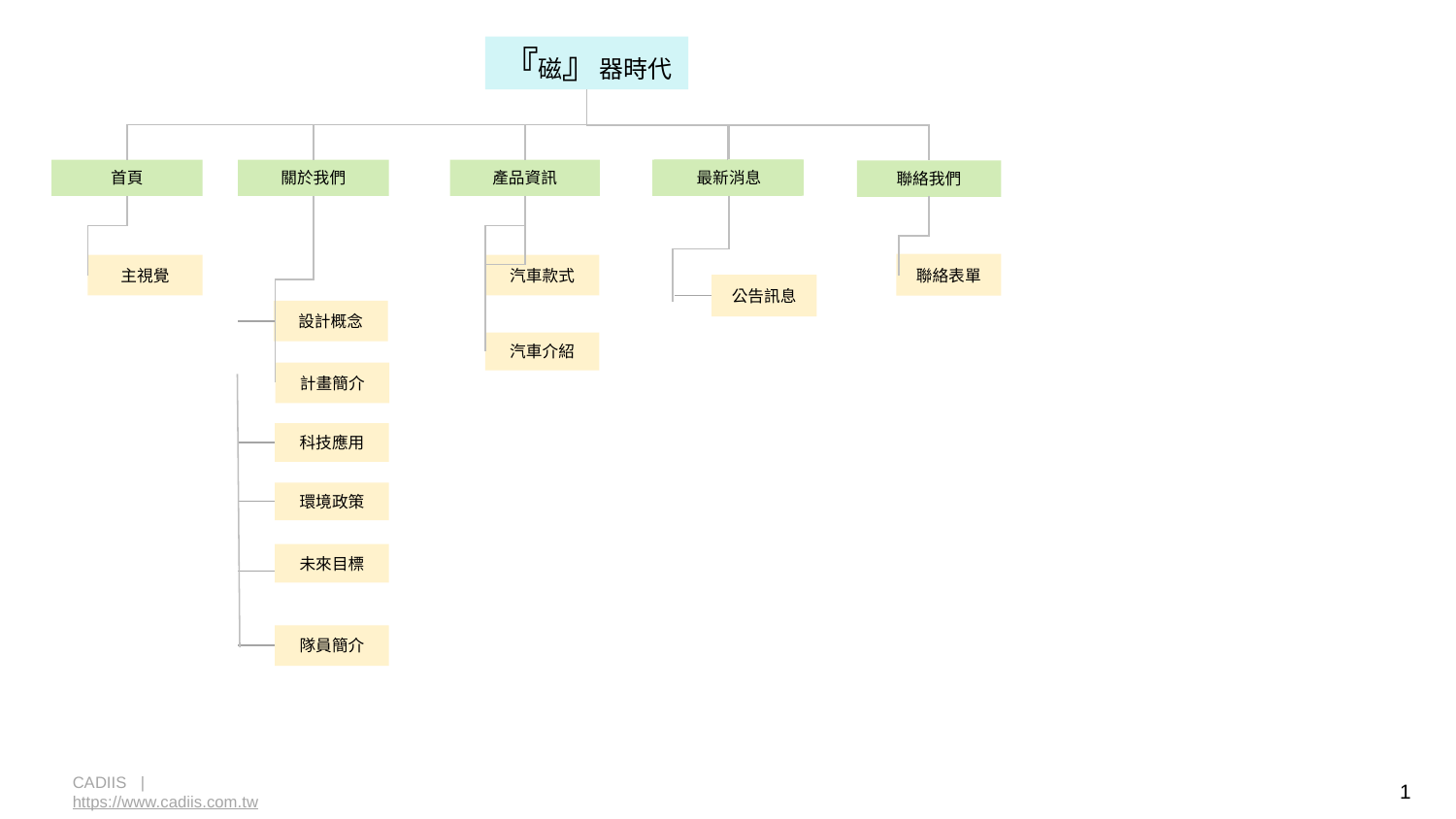

『磁』器時代
最新消息
首頁
關於我們
產品資訊

聯絡我們
聯絡表單
主視覺
汽車款式
公告訊息
設計概念
汽車介紹
計畫簡介
科技應用
環境政策
未來目標
隊員簡介